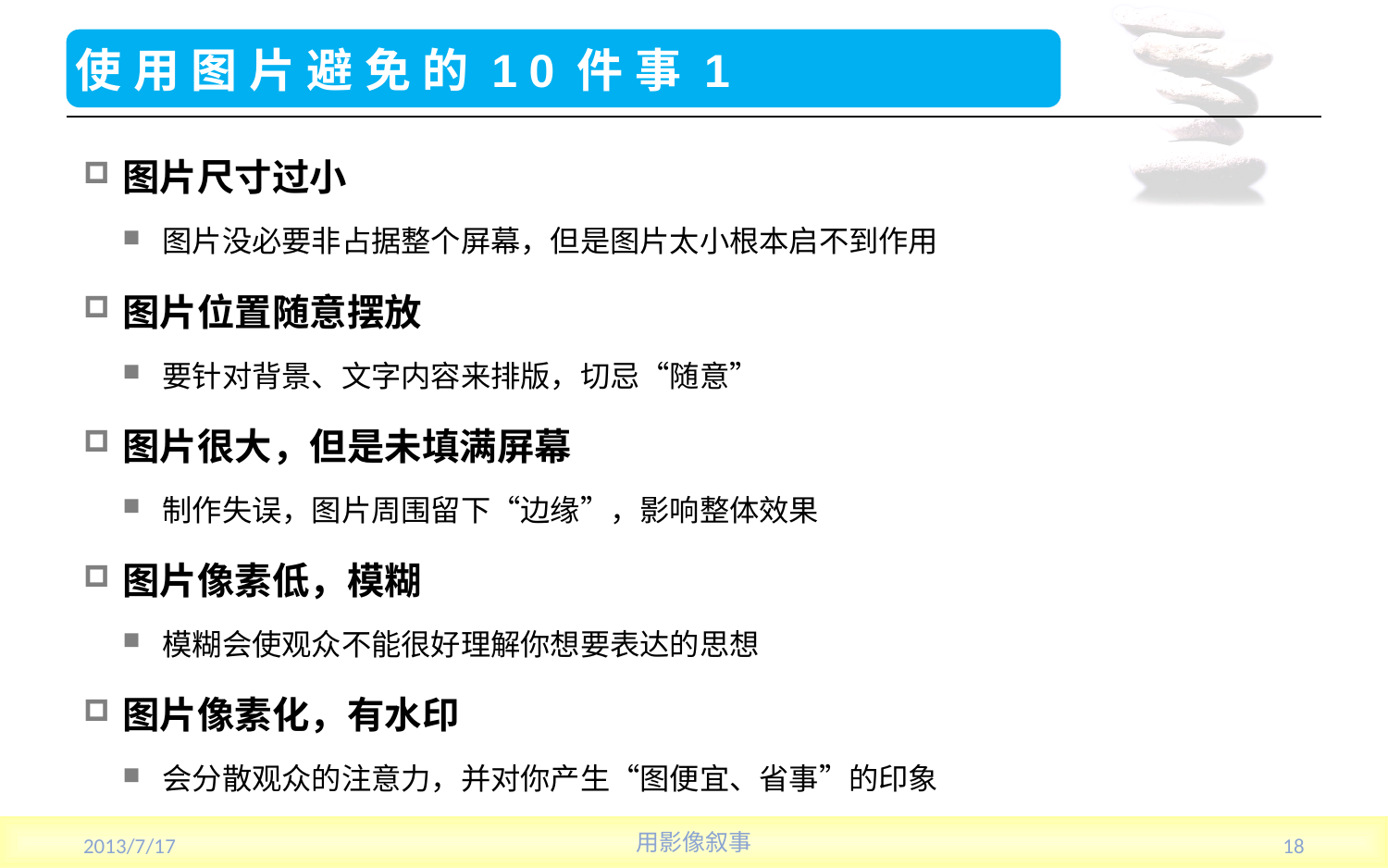

# 使用图片避免的10件事1
图片尺寸过小
图片没必要非占据整个屏幕，但是图片太小根本启不到作用
图片位置随意摆放
要针对背景、文字内容来排版，切忌“随意”
图片很大，但是未填满屏幕
制作失误，图片周围留下“边缘”，影响整体效果
图片像素低，模糊
模糊会使观众不能很好理解你想要表达的思想
图片像素化，有水印
会分散观众的注意力，并对你产生“图便宜、省事”的印象
2013/7/17
用影像叙事
18